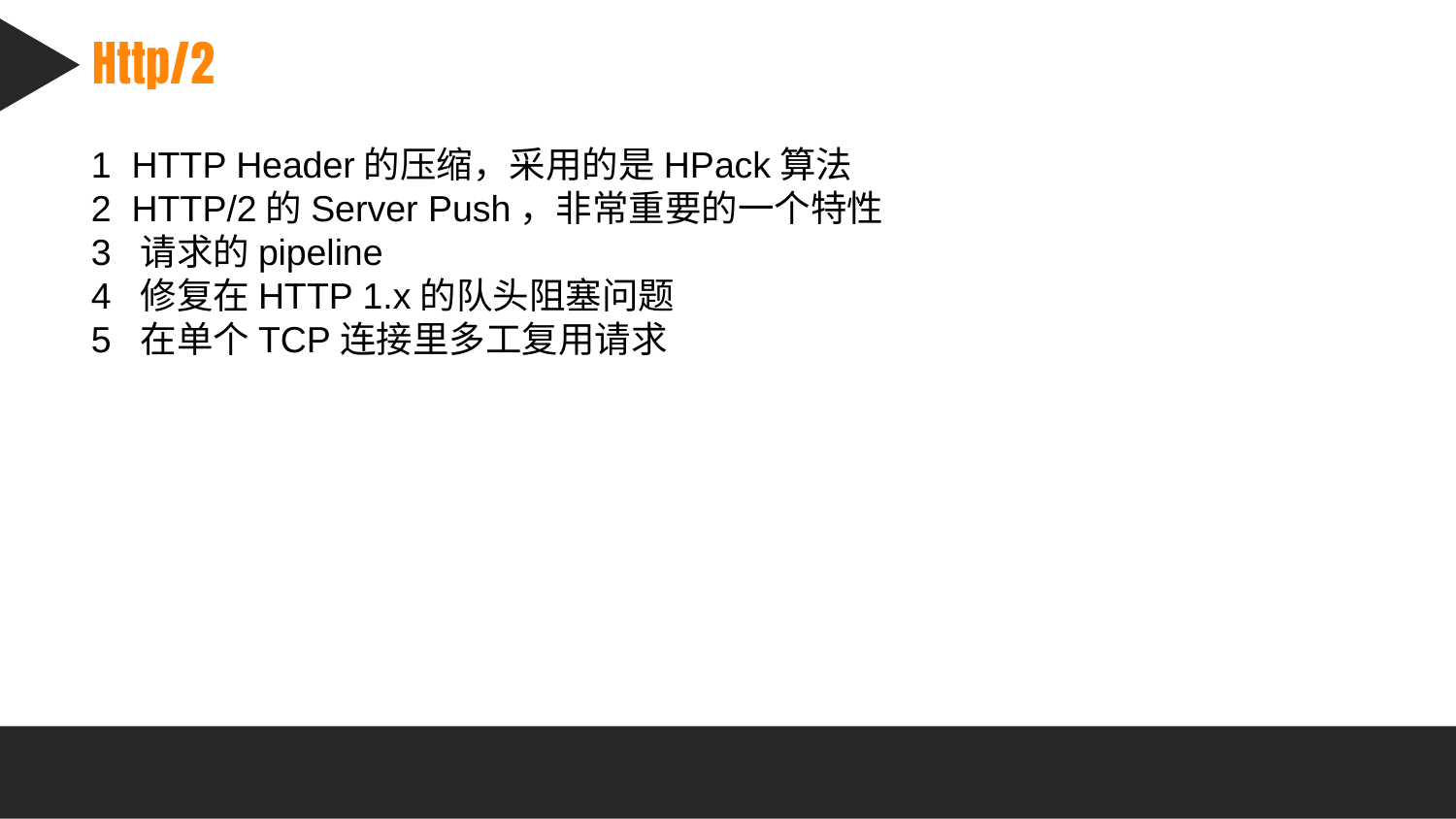

Http/2
1  HTTP Header的压缩，采用的是HPack算法
2  HTTP/2的Server Push，非常重要的一个特性
3  请求的pipeline
4  修复在HTTP 1.x的队头阻塞问题
5  在单个TCP连接里多工复用请求